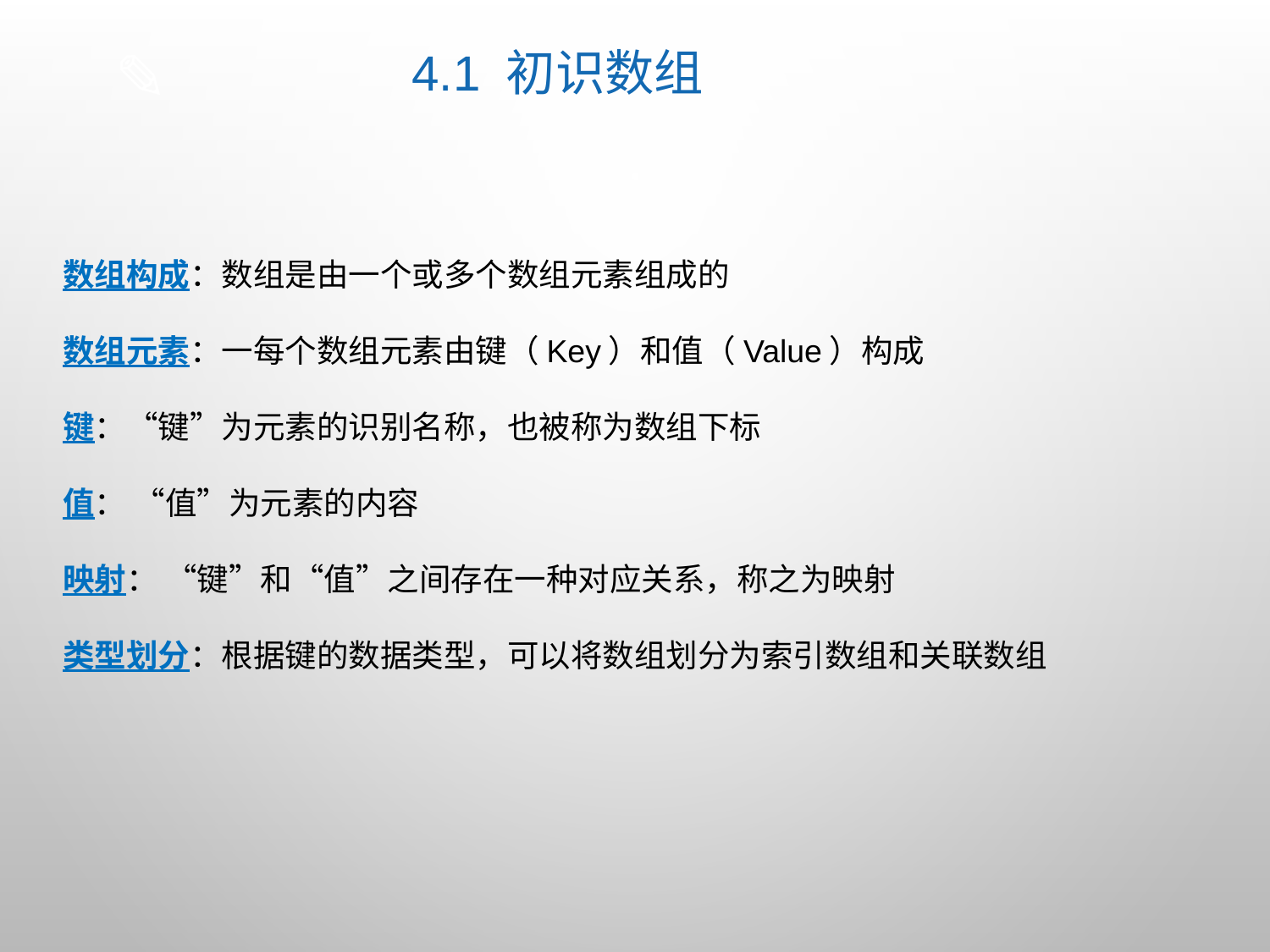

# 4.1 初识数组
数组构成：数组是由一个或多个数组元素组成的
数组元素：一每个数组元素由键（Key）和值（Value）构成
键：“键”为元素的识别名称，也被称为数组下标
值： “值”为元素的内容
映射： “键”和“值”之间存在一种对应关系，称之为映射
类型划分：根据键的数据类型，可以将数组划分为索引数组和关联数组